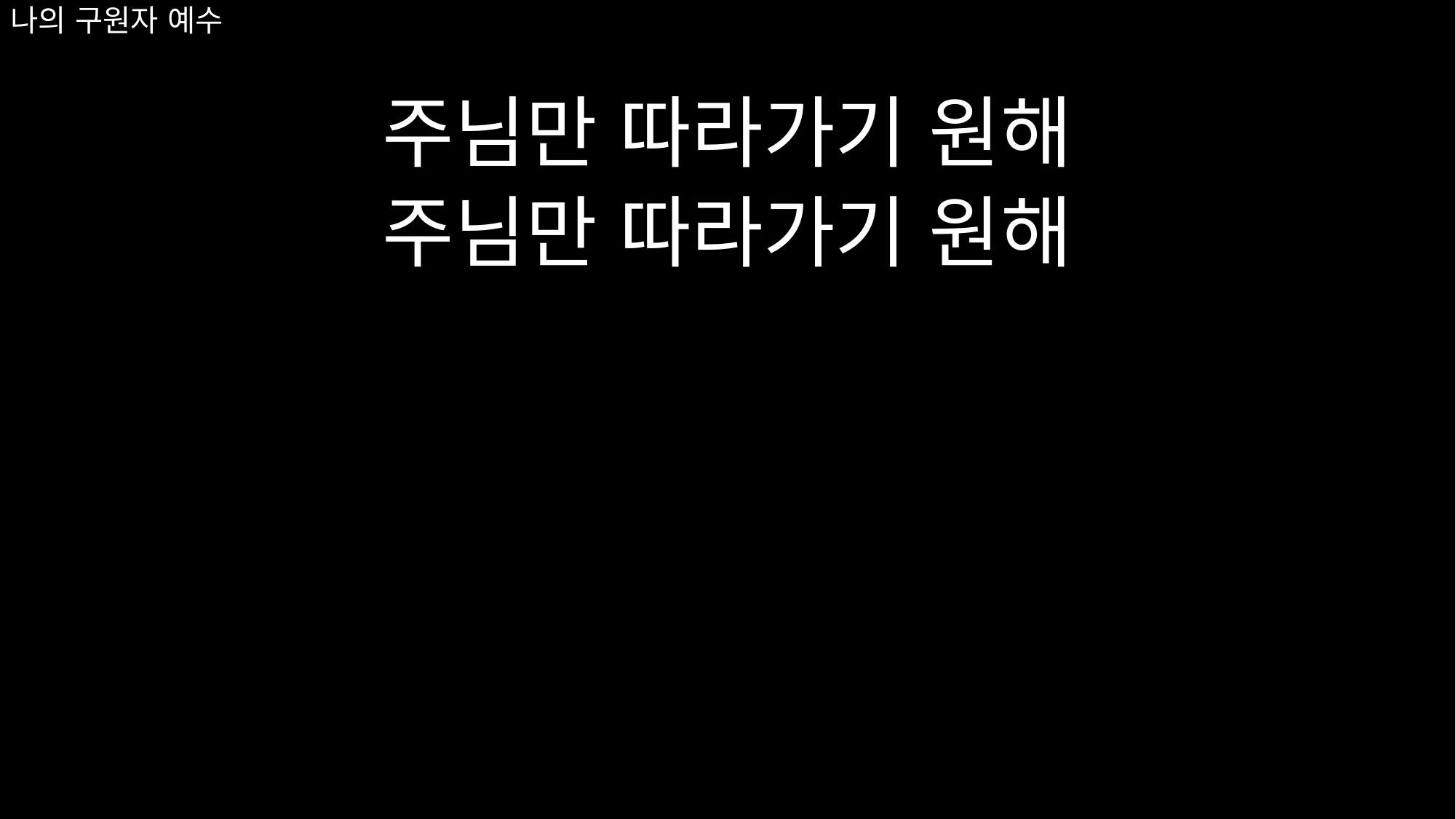

# 나의 구원자 예수
주님만 따라가기 원해
주님만 따라가기 원해